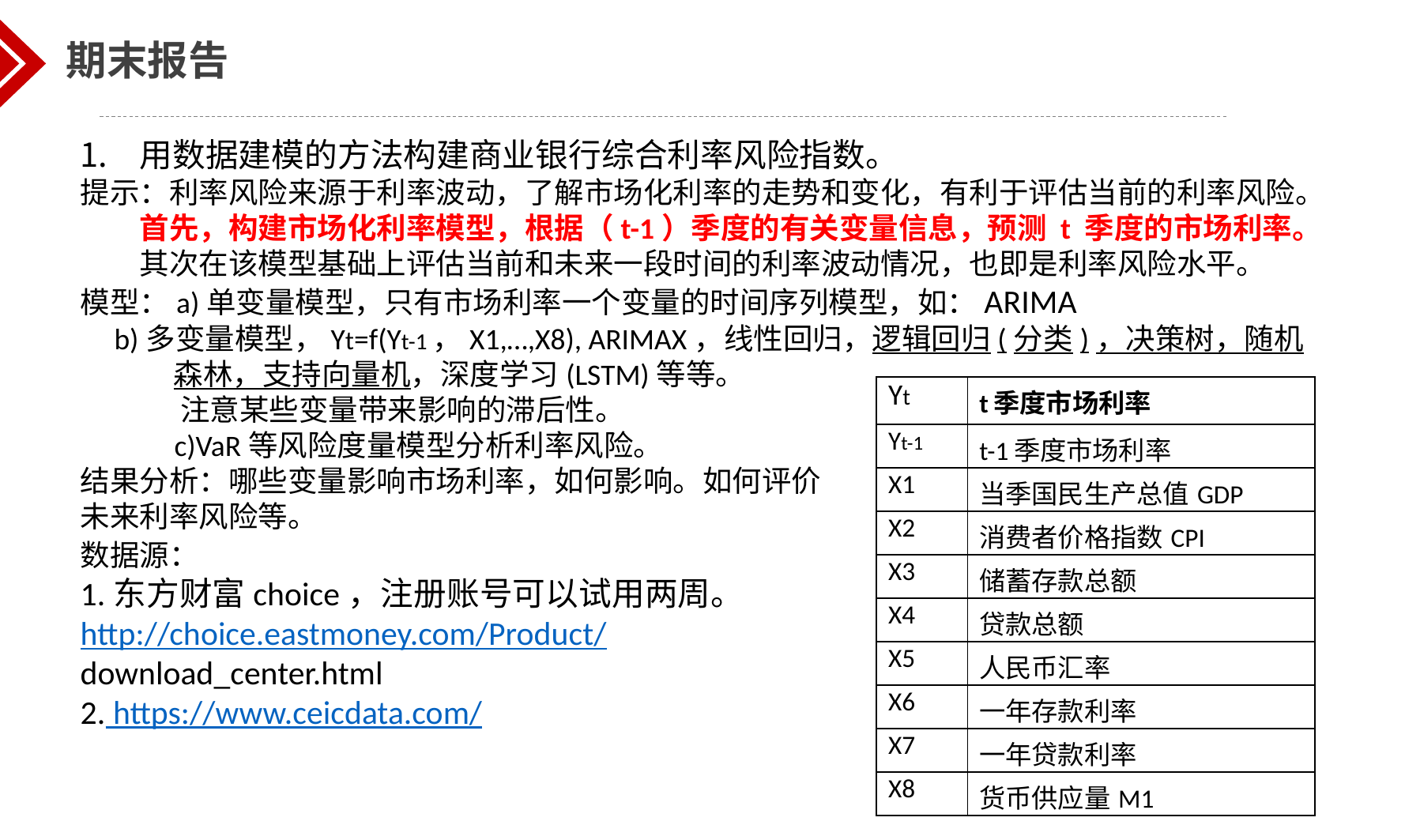

# 期末报告
用数据建模的方法构建商业银行综合利率风险指数。
提示：利率风险来源于利率波动，了解市场化利率的走势和变化，有利于评估当前的利率风险。首先，构建市场化利率模型，根据（t-1）季度的有关变量信息，预测 t 季度的市场利率。其次在该模型基础上评估当前和未来一段时间的利率波动情况，也即是利率风险水平。
模型：a)单变量模型，只有市场利率一个变量的时间序列模型，如：ARIMA
b)多变量模型，Yt=f(Yt-1，X1,…,X8), ARIMAX，线性回归，逻辑回归(分类)，决策树，随机森林，支持向量机，深度学习(LSTM)等等。
	     注意某些变量带来影响的滞后性。
              c)VaR等风险度量模型分析利率风险。
结果分析：哪些变量影响市场利率，如何影响。如何评价
未来利率风险等。
数据源：
1.东方财富choice，注册账号可以试用两周。
http://choice.eastmoney.com/Product/
download_center.html
2. https://www.ceicdata.com/

| Yt | t季度市场利率 |
| --- | --- |
| Yt-1 | t-1季度市场利率 |
| X1 | 当季国民生产总值GDP |
| X2 | 消费者价格指数CPI |
| X3 | 储蓄存款总额 |
| X4 | 贷款总额 |
| X5 | 人民币汇率 |
| X6 | 一年存款利率 |
| X7 | 一年贷款利率 |
| X8 | 货币供应量M1 |